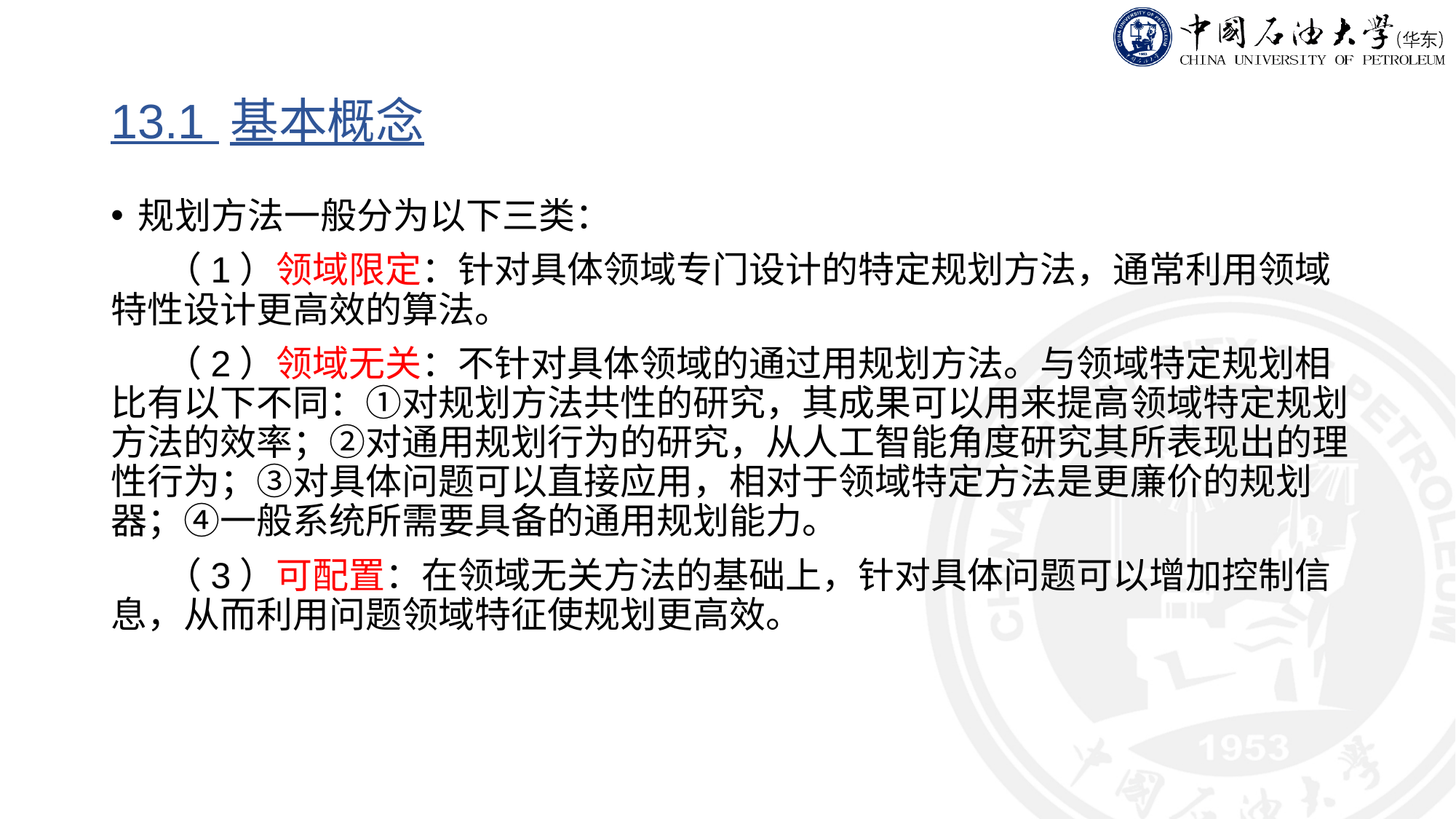

# 13.1 基本概念
规划方法一般分为以下三类：
（1）领域限定：针对具体领域专门设计的特定规划方法，通常利用领域特性设计更高效的算法。
（2）领域无关：不针对具体领域的通过用规划方法。与领域特定规划相比有以下不同：①对规划方法共性的研究，其成果可以用来提高领域特定规划方法的效率；②对通用规划行为的研究，从人工智能角度研究其所表现出的理性行为；③对具体问题可以直接应用，相对于领域特定方法是更廉价的规划器；④一般系统所需要具备的通用规划能力。
（3）可配置：在领域无关方法的基础上，针对具体问题可以增加控制信息，从而利用问题领域特征使规划更高效。